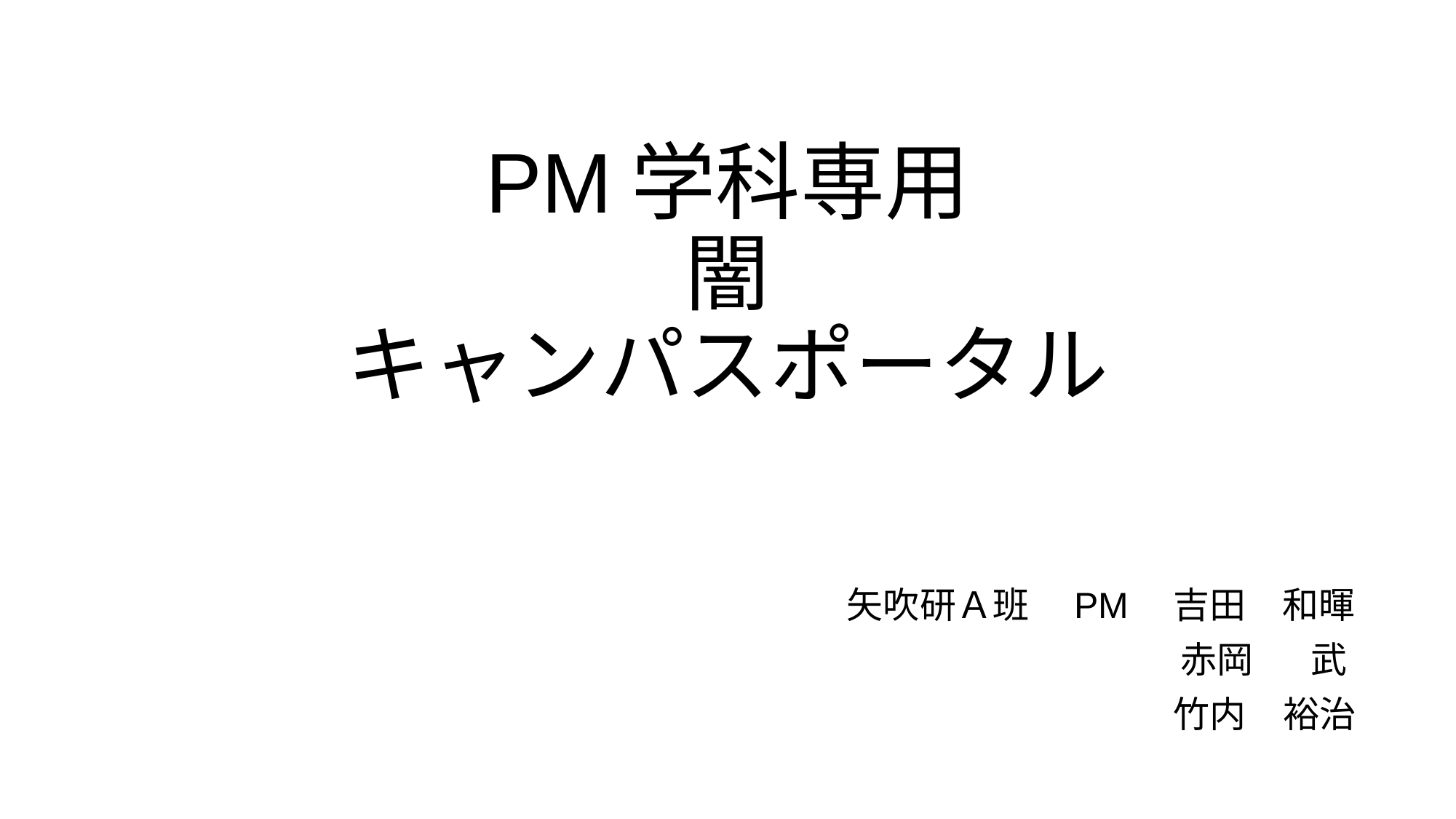

# PM学科専用 闇 キャンパスポータル
矢吹研Ａ班　PM　吉田　和暉
  赤岡       武
　　竹内　裕治